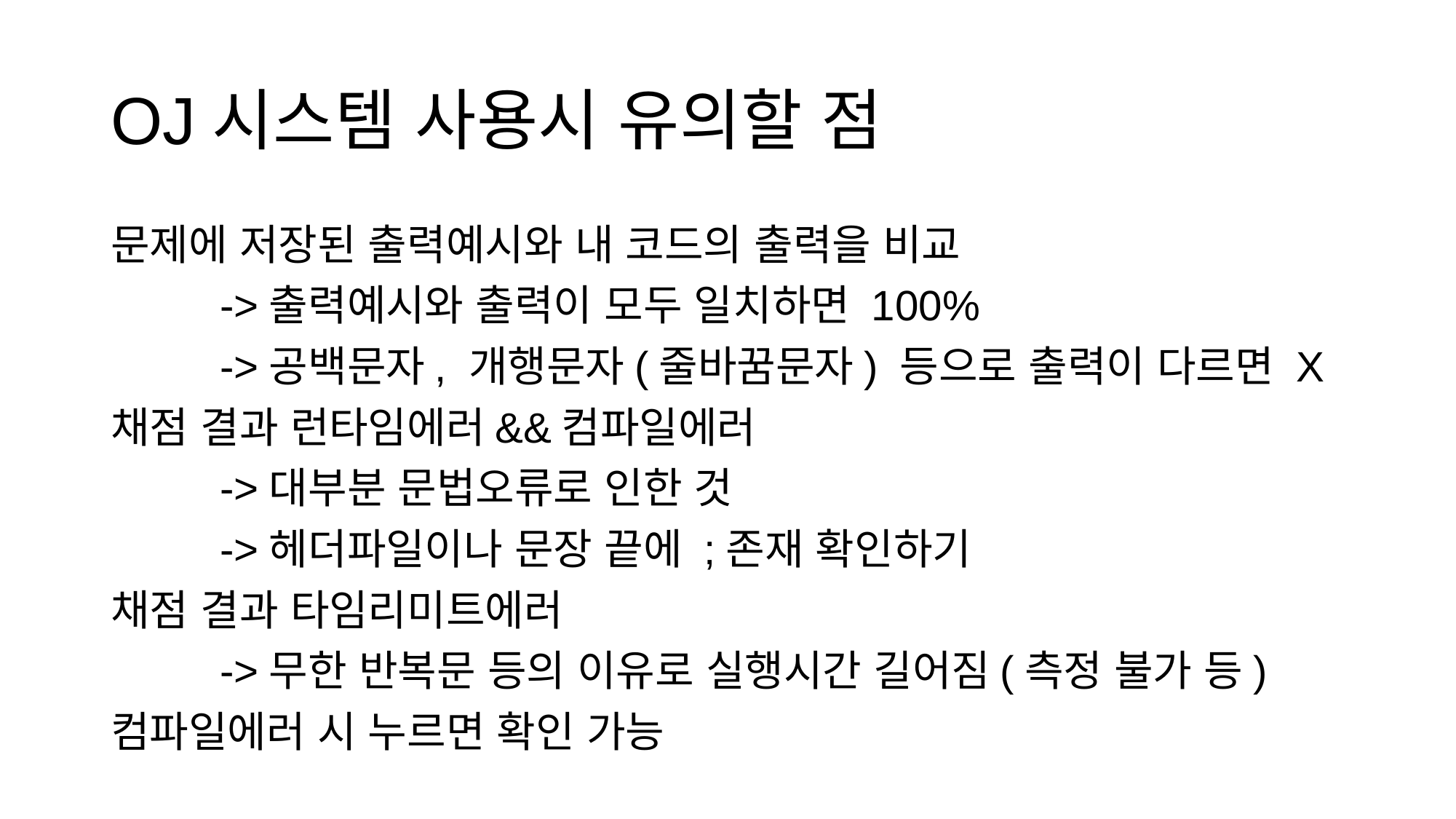

# OJ시스템 사용시 유의할 점
문제에 저장된 출력예시와 내 코드의 출력을 비교
	->출력예시와 출력이 모두 일치하면 100%
	->공백문자, 개행문자(줄바꿈문자) 등으로 출력이 다르면 X
채점 결과 런타임에러&&컴파일에러
	->대부분 문법오류로 인한 것
	->헤더파일이나 문장 끝에 ;존재 확인하기
채점 결과 타임리미트에러
	->무한 반복문 등의 이유로 실행시간 길어짐(측정 불가 등)
컴파일에러 시 누르면 확인 가능